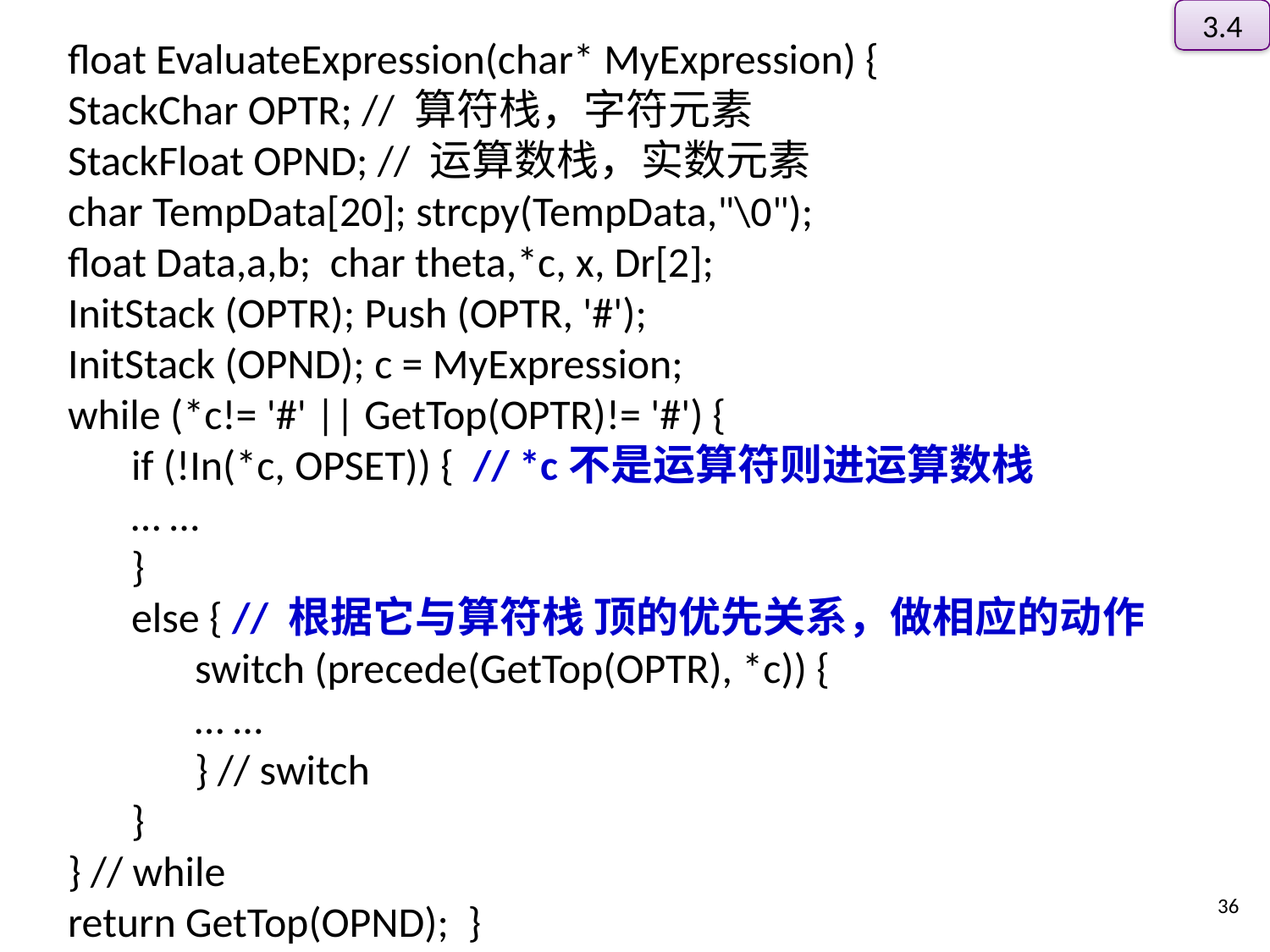

3.4
float EvaluateExpression(char* MyExpression) {
StackChar OPTR; // 算符栈，字符元素
StackFloat OPND; // 运算数栈，实数元素
char TempData[20]; strcpy(TempData,"\0");
float Data,a,b;  char theta,*c, x, Dr[2];
InitStack (OPTR); Push (OPTR, '#');
InitStack (OPND); c = MyExpression;
while (*c!= '#' || GetTop(OPTR)!= '#') {
if (!In(*c, OPSET)) {  // *c不是运算符则进运算数栈
… …
}
else { // 根据它与算符栈 顶的优先关系，做相应的动作
switch (precede(GetTop(OPTR), *c)) {
… …
} // switch
}
} // while
return GetTop(OPND);  }
36